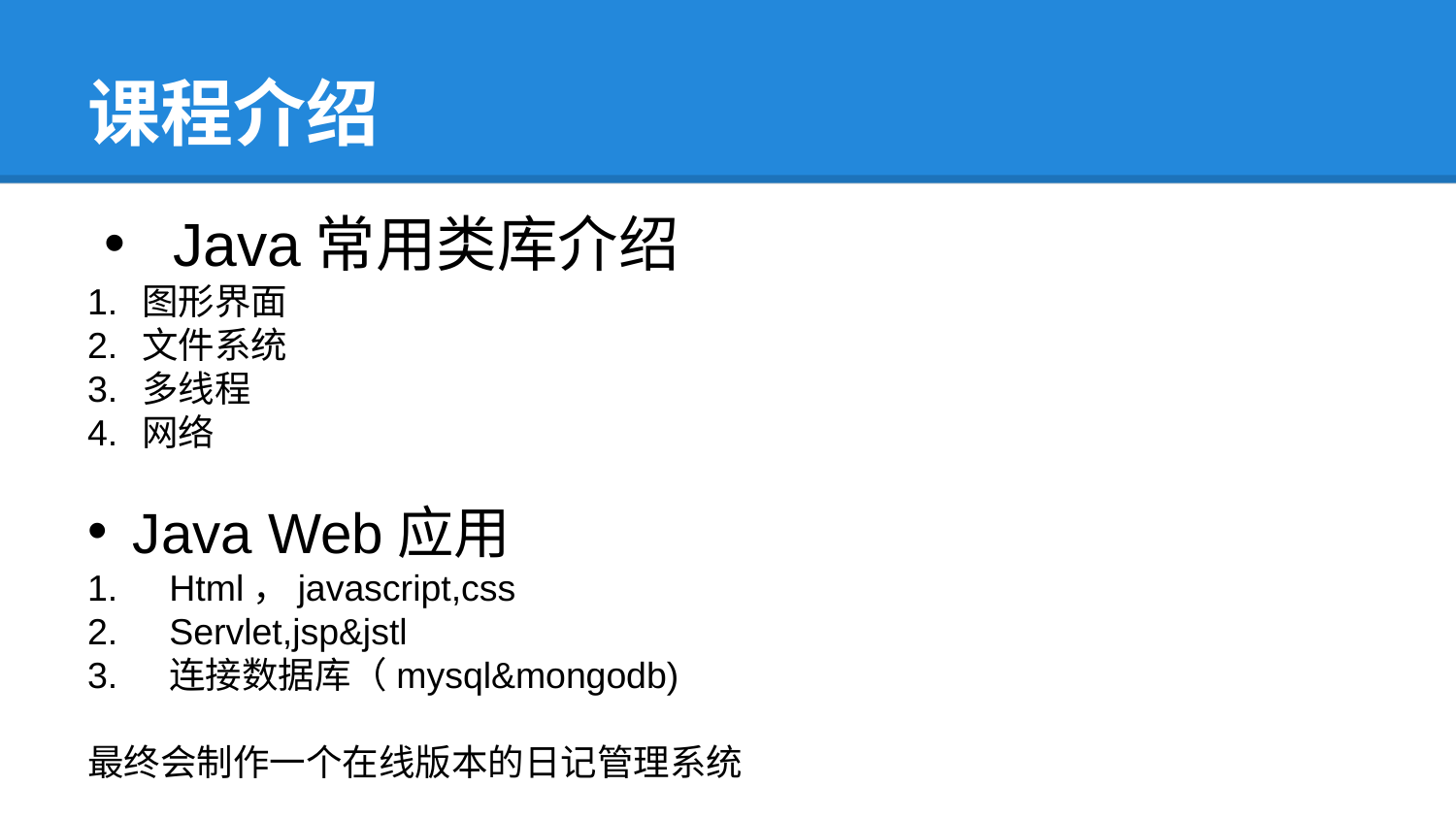

# 课程介绍
 Java常用类库介绍
图形界面
文件系统
多线程
网络

Java Web应用
Html，javascript,css
Servlet,jsp&jstl
连接数据库（mysql&mongodb)

最终会制作一个在线版本的日记管理系统